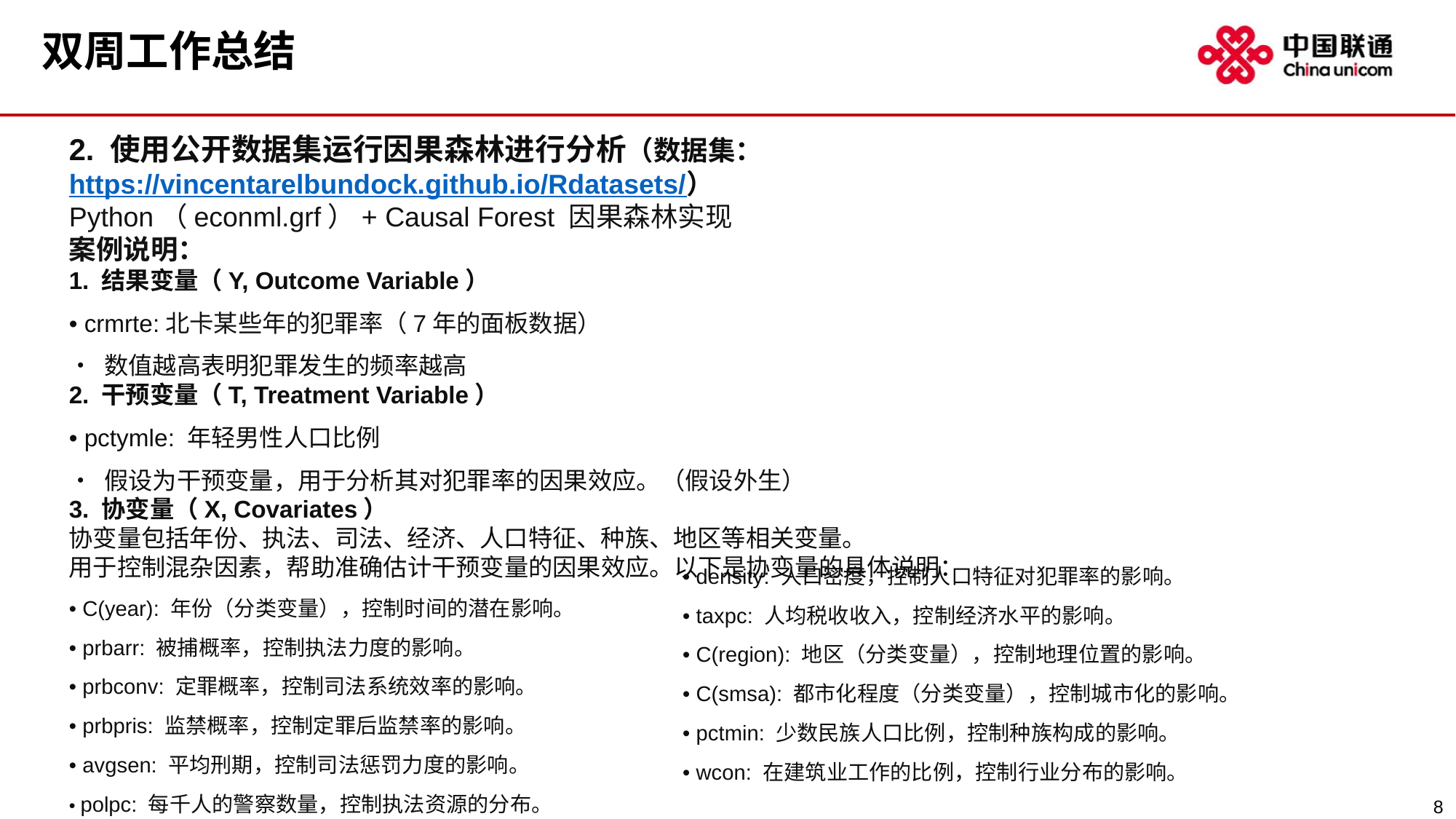

双周工作总结
2. 使用公开数据集运行因果森林进行分析（数据集：https://vincentarelbundock.github.io/Rdatasets/）
Python（econml.grf）+ Causal Forest 因果森林实现
案例说明：
1. 结果变量（Y, Outcome Variable）
• crmrte:北卡某些年的犯罪率（7年的面板数据）
• 数值越高表明犯罪发生的频率越高
2. 干预变量（T, Treatment Variable）
• pctymle: 年轻男性人口比例
• 假设为干预变量，用于分析其对犯罪率的因果效应。（假设外生）
3. 协变量（X, Covariates）
协变量包括年份、执法、司法、经济、人口特征、种族、地区等相关变量。
用于控制混杂因素，帮助准确估计干预变量的因果效应。以下是协变量的具体说明：
• C(year): 年份（分类变量），控制时间的潜在影响。
• prbarr: 被捕概率，控制执法力度的影响。
• prbconv: 定罪概率，控制司法系统效率的影响。
• prbpris: 监禁概率，控制定罪后监禁率的影响。
• avgsen: 平均刑期，控制司法惩罚力度的影响。
• polpc: 每千人的警察数量，控制执法资源的分布。

• density: 人口密度，控制人口特征对犯罪率的影响。
• taxpc: 人均税收收入，控制经济水平的影响。
• C(region): 地区（分类变量），控制地理位置的影响。
• C(smsa): 都市化程度（分类变量），控制城市化的影响。
• pctmin: 少数民族人口比例，控制种族构成的影响。
• wcon: 在建筑业工作的比例，控制行业分布的影响。